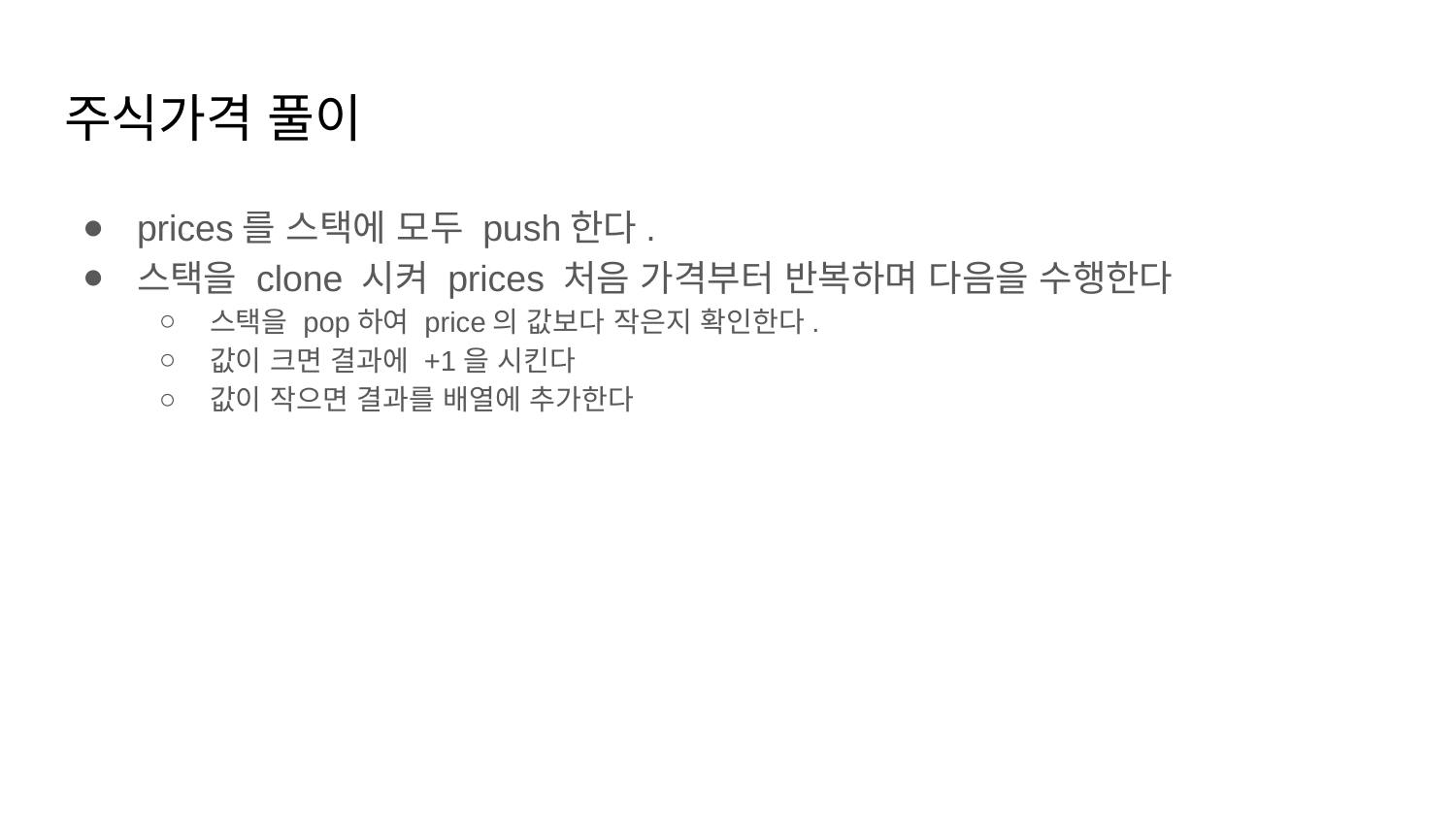

# 주식가격 풀이
prices를 스택에 모두 push한다.
스택을 clone 시켜 prices 처음 가격부터 반복하며 다음을 수행한다
스택을 pop하여 price의 값보다 작은지 확인한다.
값이 크면 결과에 +1을 시킨다
값이 작으면 결과를 배열에 추가한다